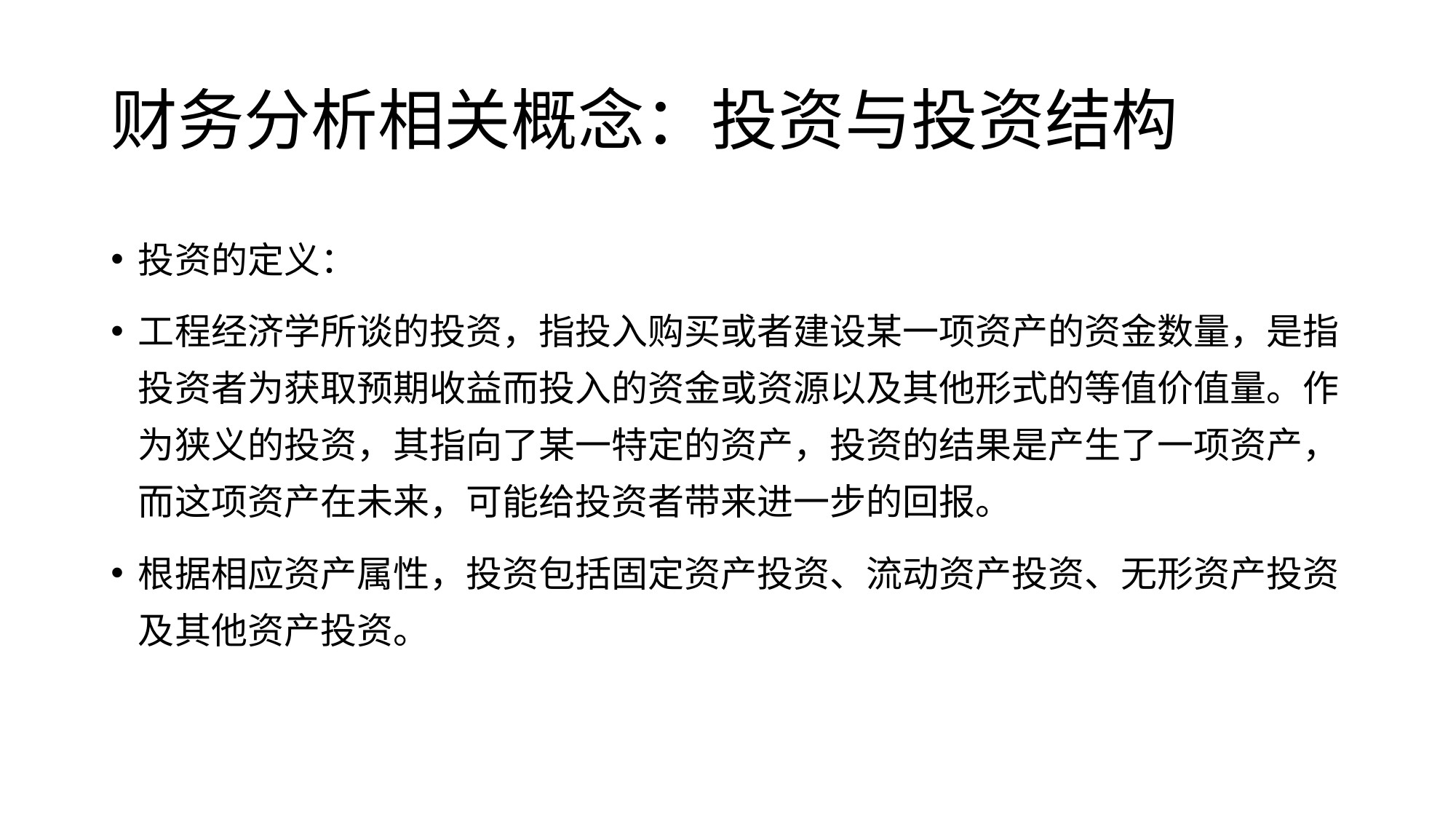

# 财务分析相关概念：投资与投资结构
投资的定义：
工程经济学所谈的投资，指投入购买或者建设某一项资产的资金数量，是指投资者为获取预期收益而投入的资金或资源以及其他形式的等值价值量。作为狭义的投资，其指向了某一特定的资产，投资的结果是产生了一项资产，而这项资产在未来，可能给投资者带来进一步的回报。
根据相应资产属性，投资包括固定资产投资、流动资产投资、无形资产投资及其他资产投资。